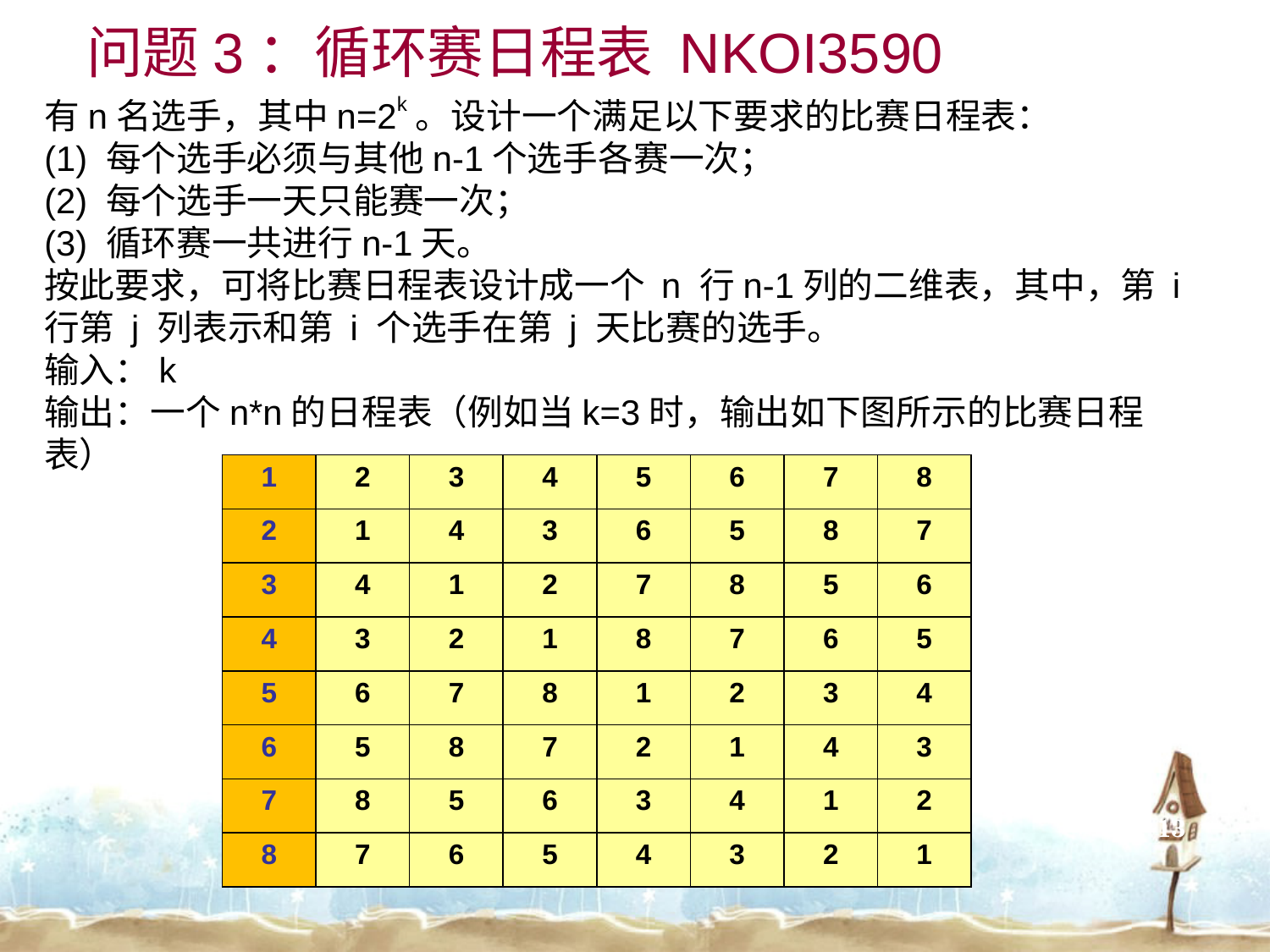

问题3：循环赛日程表 NKOI3590
有n名选手，其中n=2k。设计一个满足以下要求的比赛日程表：
(1) 每个选手必须与其他n-1个选手各赛一次；
(2) 每个选手一天只能赛一次；
(3) 循环赛一共进行n-1天。
按此要求，可将比赛日程表设计成一个 n 行n-1列的二维表，其中，第 i 行第 j 列表示和第 i 个选手在第 j 天比赛的选手。
输入：k
输出：一个n*n的日程表（例如当k=3时，输出如下图所示的比赛日程表）
| 1 | 2 | 3 | 4 | 5 | 6 | 7 | 8 |
| --- | --- | --- | --- | --- | --- | --- | --- |
| 2 | 1 | 4 | 3 | 6 | 5 | 8 | 7 |
| 3 | 4 | 1 | 2 | 7 | 8 | 5 | 6 |
| 4 | 3 | 2 | 1 | 8 | 7 | 6 | 5 |
| 5 | 6 | 7 | 8 | 1 | 2 | 3 | 4 |
| 6 | 5 | 8 | 7 | 2 | 1 | 4 | 3 |
| 7 | 8 | 5 | 6 | 3 | 4 | 1 | 2 |
| 8 | 7 | 6 | 5 | 4 | 3 | 2 | 1 |
13